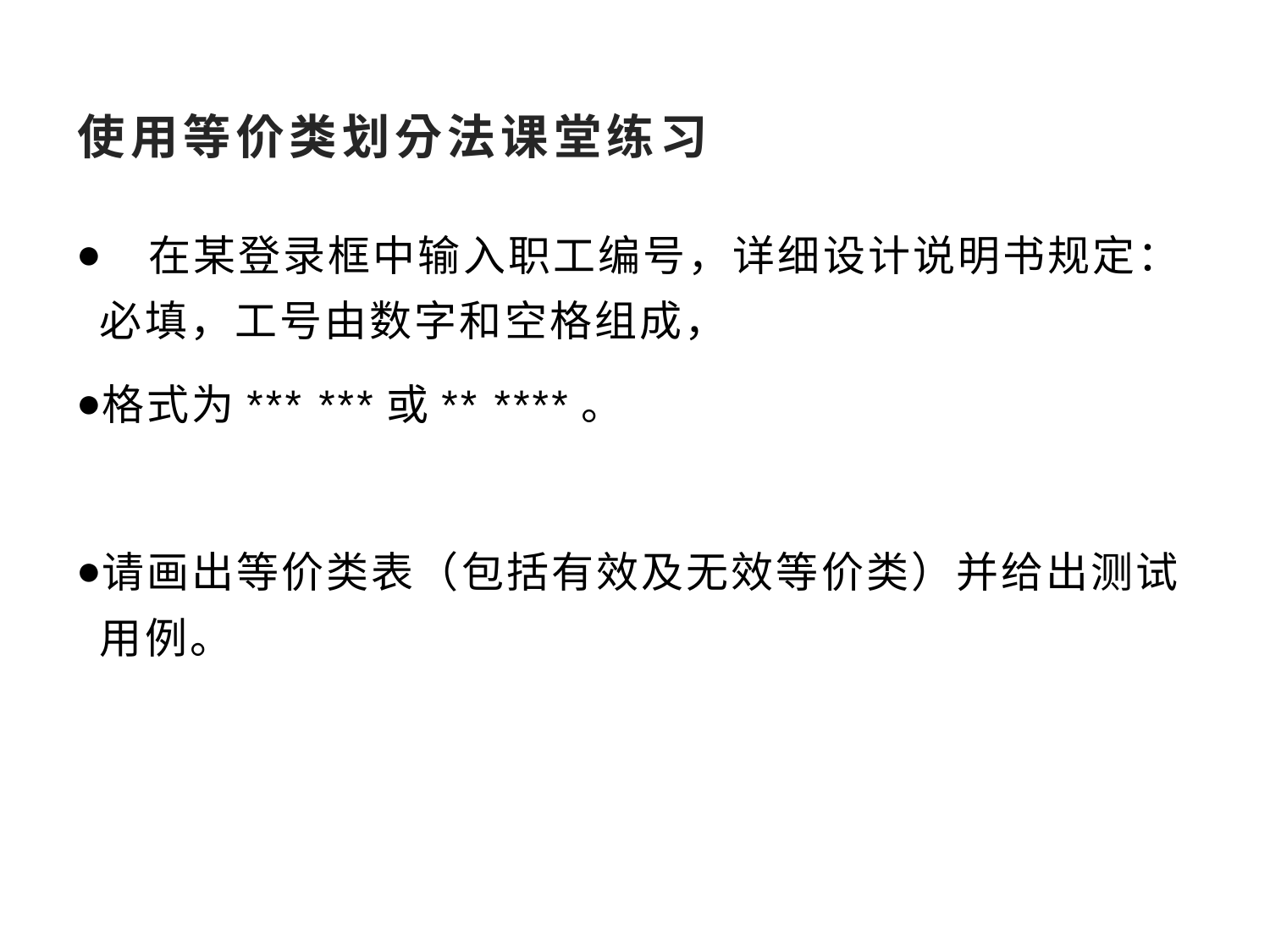

# 使用等价类划分法课堂练习
   在某登录框中输入职工编号，详细设计说明书规定：必填，工号由数字和空格组成，
格式为*** ***或** ****。

请画出等价类表（包括有效及无效等价类）并给出测试用例。